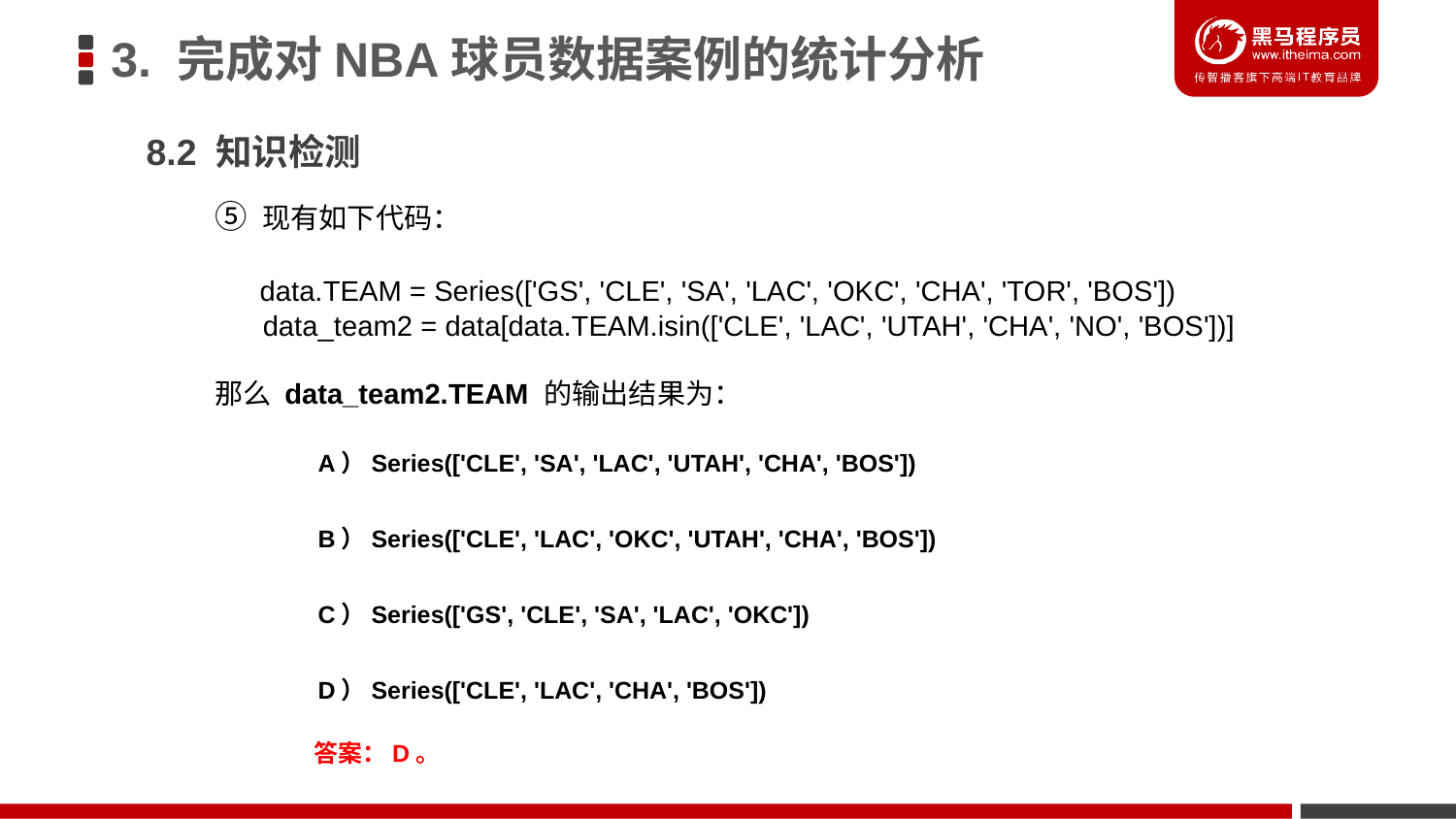

3. 完成对NBA球员数据案例的统计分析
8.2 知识检测
⑤ 现有如下代码：

     data.TEAM = Series(['GS', 'CLE', 'SA', 'LAC', 'OKC', 'CHA', 'TOR', 'BOS'])
      data_team2 = data[data.TEAM.isin(['CLE', 'LAC', 'UTAH', 'CHA', 'NO', 'BOS'])]

那么 data_team2.TEAM 的输出结果为：
A）Series(['CLE', 'SA', 'LAC', 'UTAH', 'CHA', 'BOS'])

B）Series(['CLE', 'LAC', 'OKC', 'UTAH', 'CHA', 'BOS'])

C）Series(['GS', 'CLE', 'SA', 'LAC', 'OKC'])

D）Series(['CLE', 'LAC', 'CHA', 'BOS'])
答案：D。